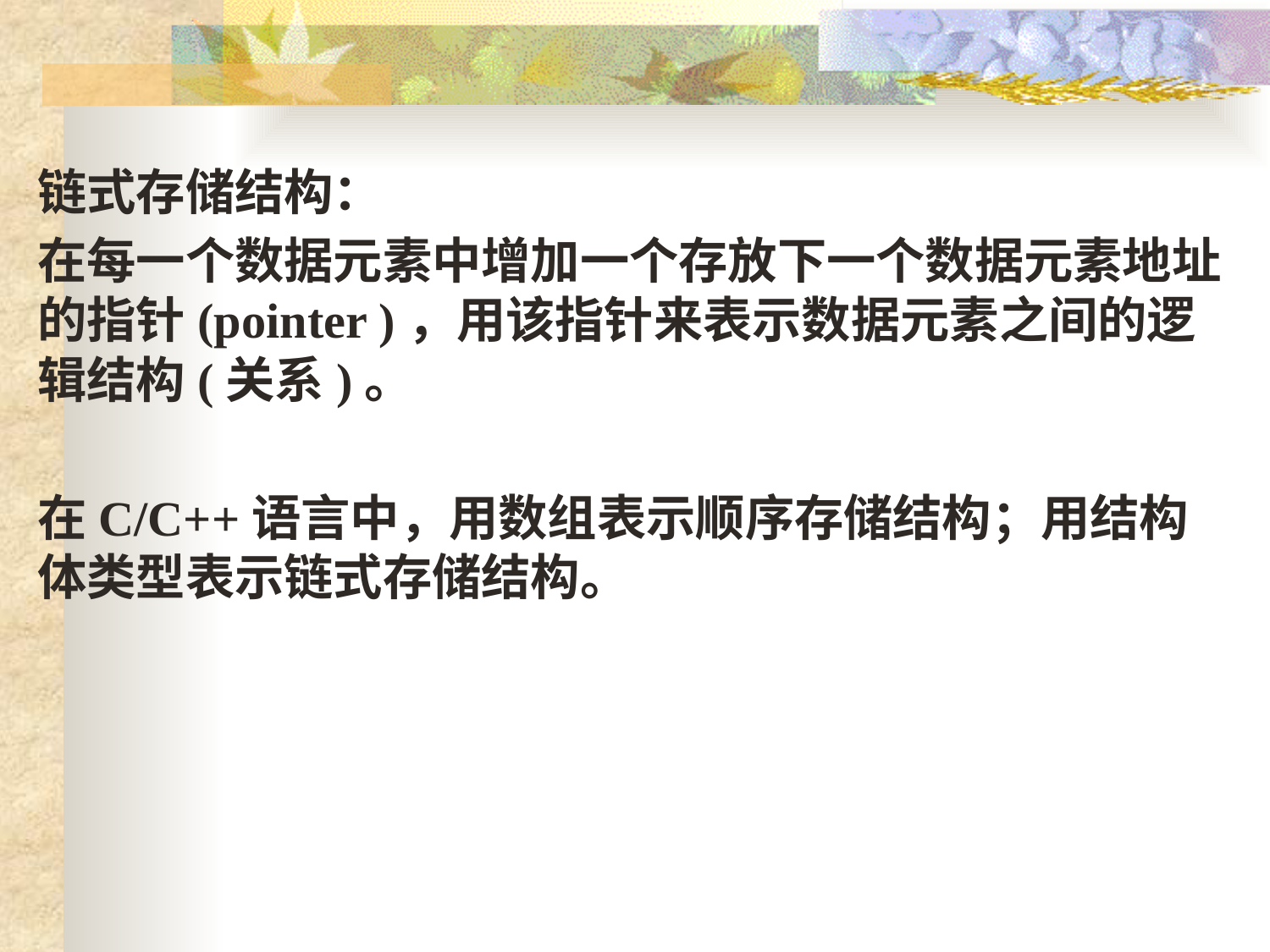

# 链式存储结构：
在每一个数据元素中增加一个存放下一个数据元素地址的指针(pointer )，用该指针来表示数据元素之间的逻辑结构(关系)。

在C/C++语言中，用数组表示顺序存储结构；用结构体类型表示链式存储结构。